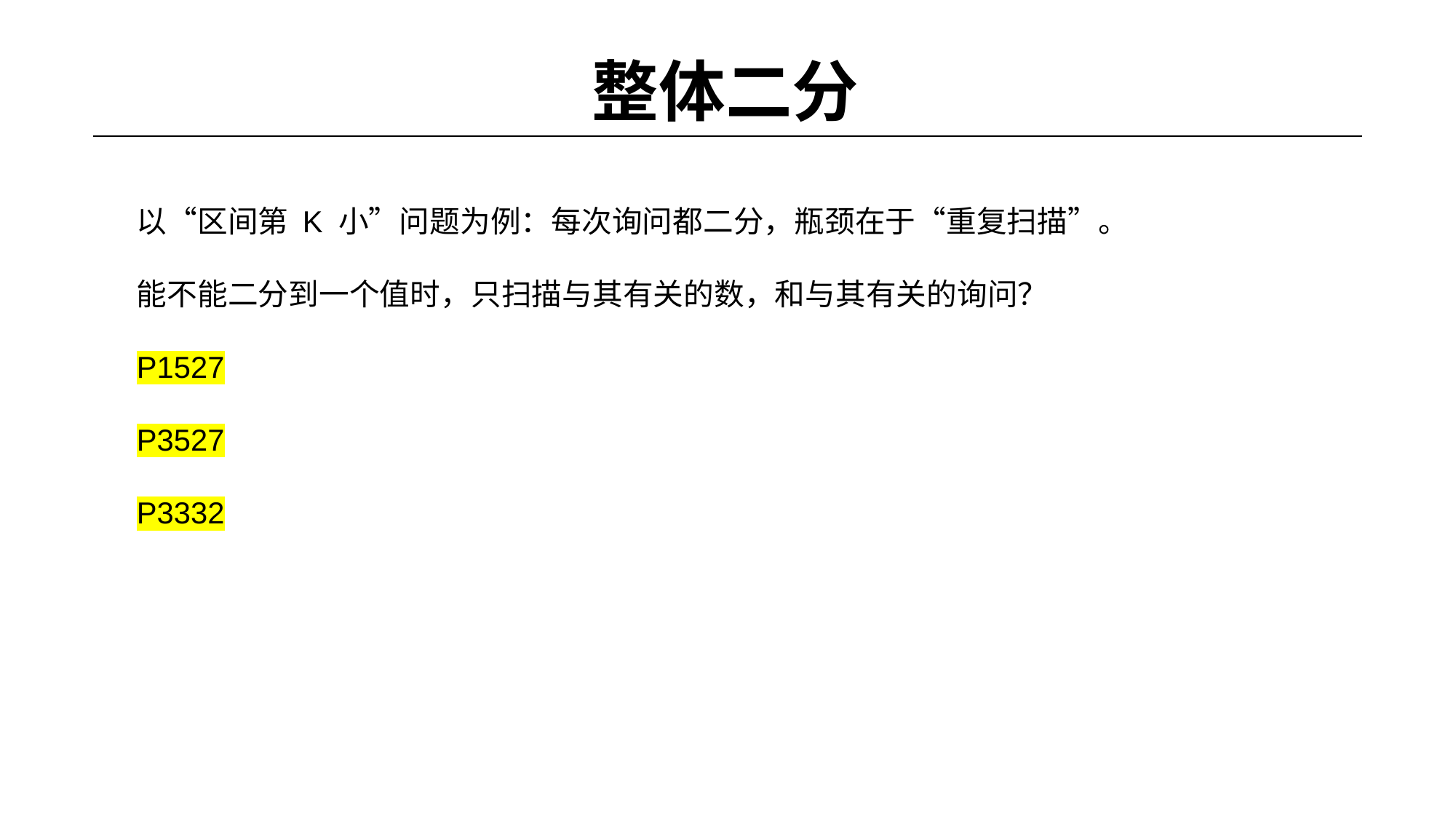

# 整体二分
以“区间第 K 小”问题为例：每次询问都二分，瓶颈在于“重复扫描”。

能不能二分到一个值时，只扫描与其有关的数，和与其有关的询问？

P1527

P3527

P3332